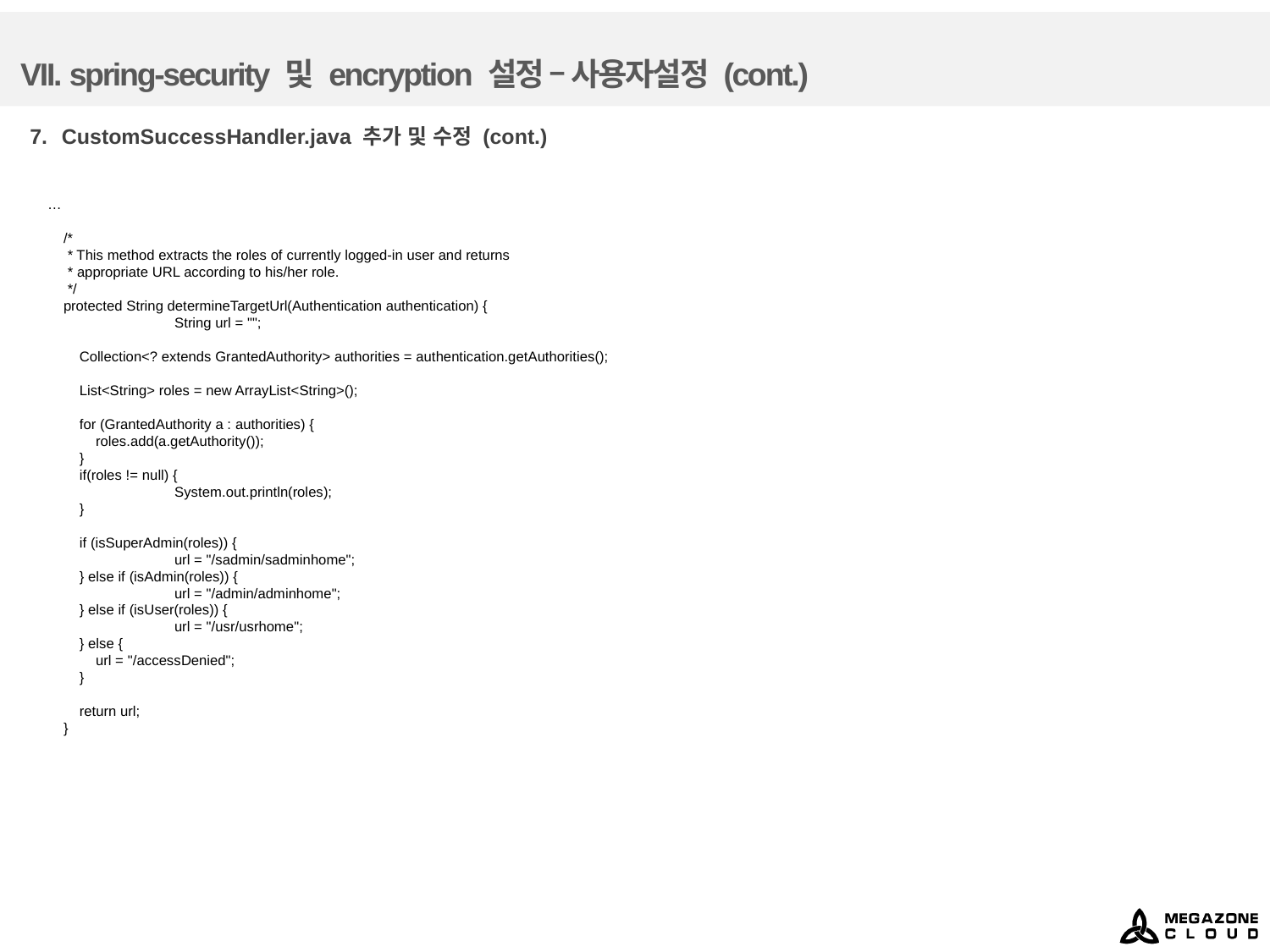

# VII. spring-security 및 encryption 설정 – 사용자설정 (cont.)
CustomSuccessHandler.java 추가 및 수정 (cont.)

…

    /*
     * This method extracts the roles of currently logged-in user and returns
     * appropriate URL according to his/her role.
     */
    protected String determineTargetUrl(Authentication authentication) {
    	String url = "";

        Collection<? extends GrantedAuthority> authorities = authentication.getAuthorities();

        List<String> roles = new ArrayList<String>();

        for (GrantedAuthority a : authorities) {
            roles.add(a.getAuthority());
        }
        if(roles != null) {
        	System.out.println(roles);
        }

        if (isSuperAdmin(roles)) {
        	url = "/sadmin/sadminhome";
        } else if (isAdmin(roles)) {
        	url = "/admin/adminhome";
        } else if (isUser(roles)) {
        	url = "/usr/usrhome";
        } else {
            url = "/accessDenied";
        }

        return url;
    }